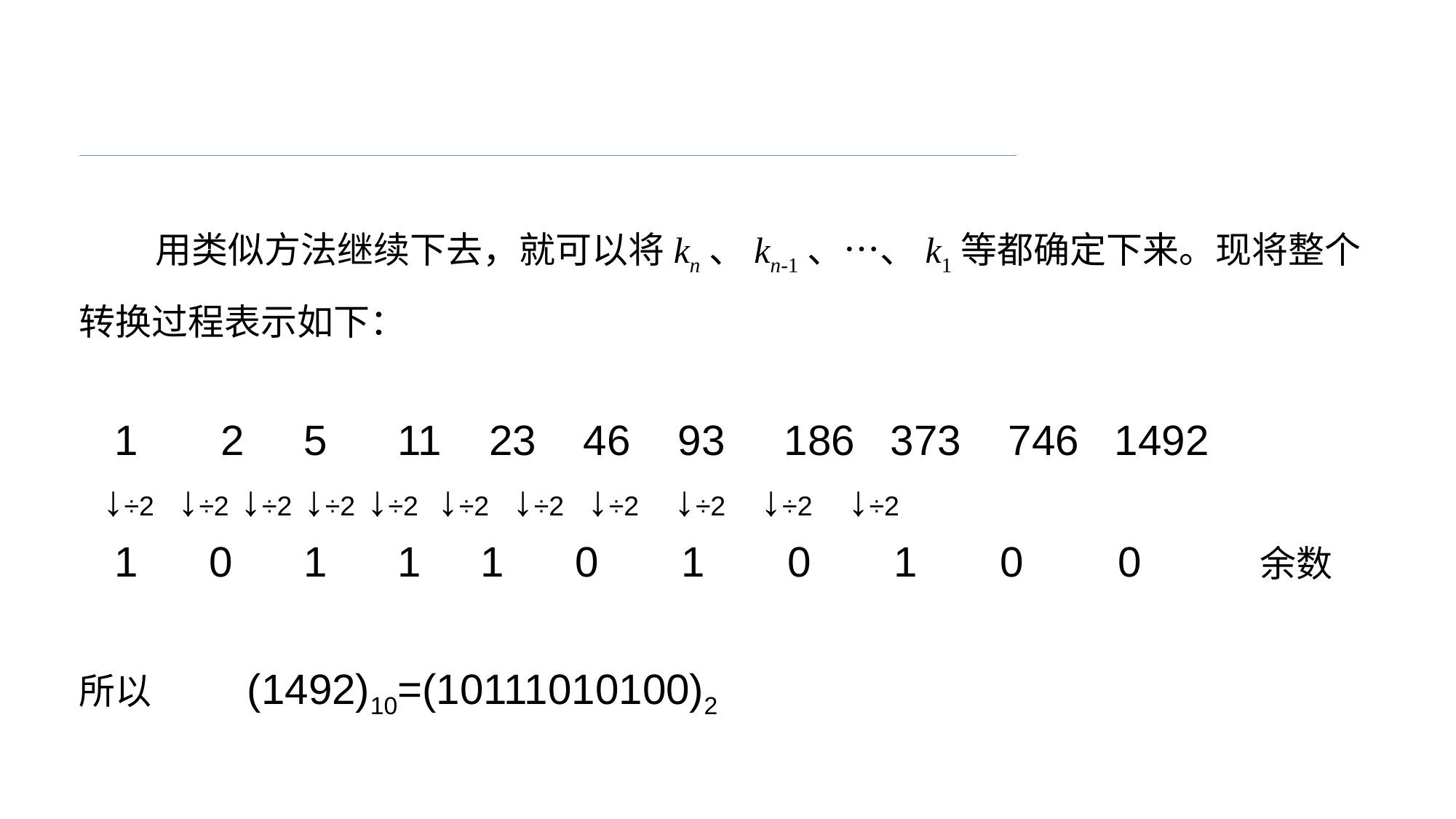

用类似方法继续下去，就可以将kn、kn-1、…、k1等都确定下来。现将整个转换过程表示如下：

   1       2     5      11    23    46    93     186   373    746   1492
  ↓÷2  ↓÷2 ↓÷2 ↓÷2 ↓÷2  ↓÷2  ↓÷2  ↓÷2   ↓÷2   ↓÷2   ↓÷2
   1      0      1      1     1      0       1       0       1       0        0         余数

所以         (1492)10=(10111010100)2